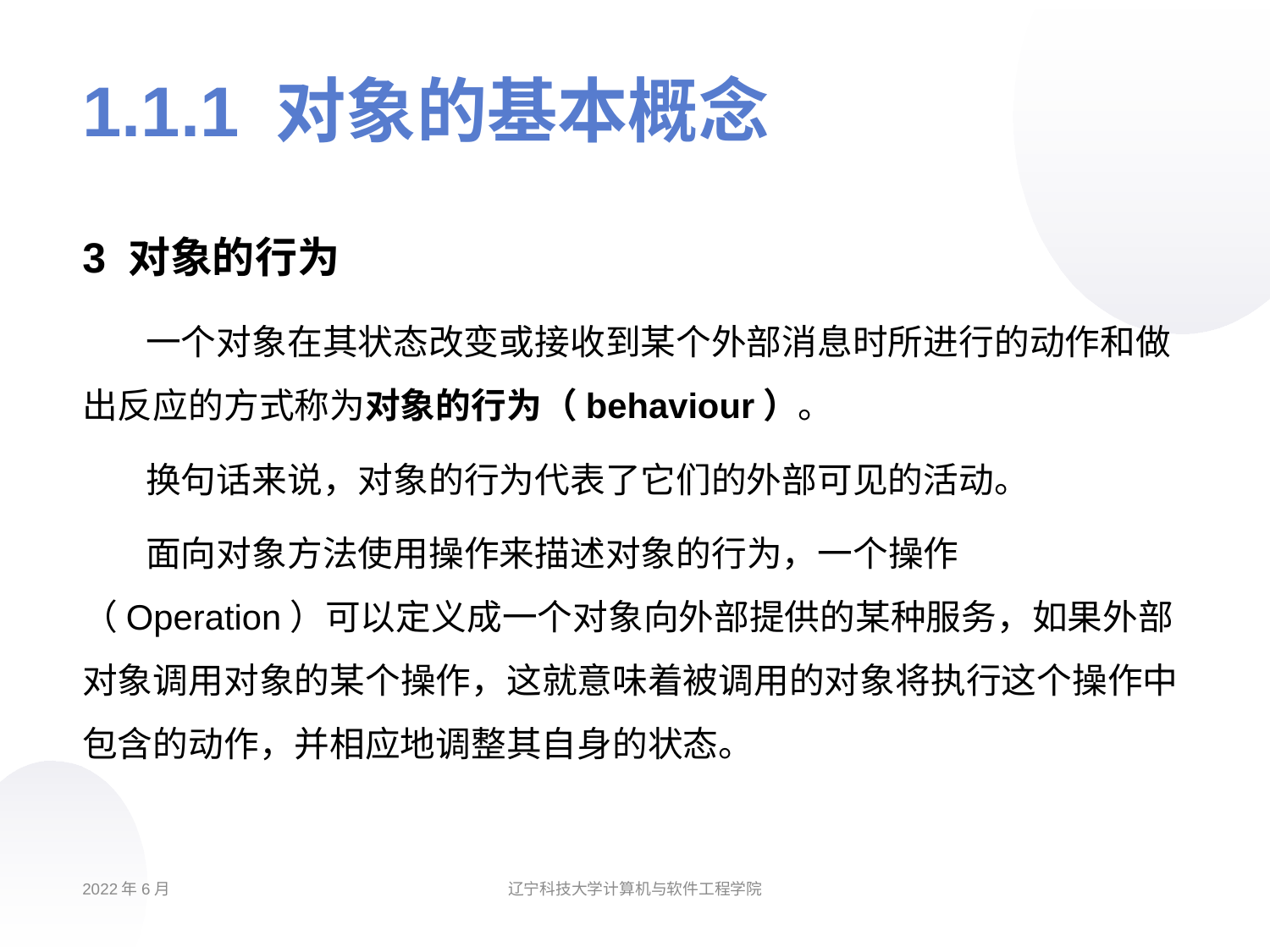

# 1.1.1 对象的基本概念
3 对象的行为
一个对象在其状态改变或接收到某个外部消息时所进行的动作和做出反应的方式称为对象的行为（behaviour）。
换句话来说，对象的行为代表了它们的外部可见的活动。
面向对象方法使用操作来描述对象的行为，一个操作（Operation）可以定义成一个对象向外部提供的某种服务，如果外部对象调用对象的某个操作，这就意味着被调用的对象将执行这个操作中包含的动作，并相应地调整其自身的状态。

2022年6月
辽宁科技大学计算机与软件工程学院
14